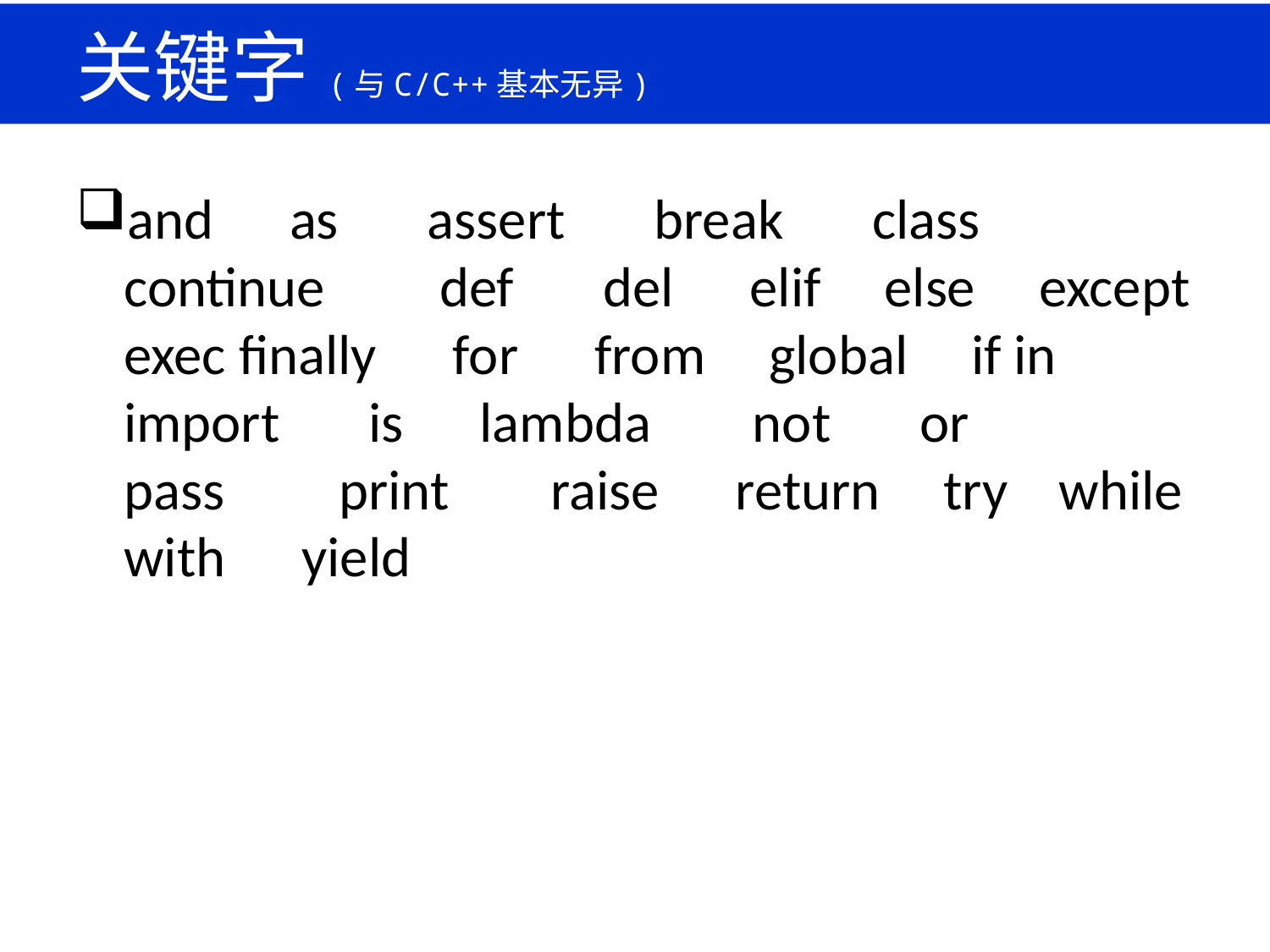

# 关键字(与C/C++基本无异)
and      as       assert       break       class continue         def       del      elif     else     except exec finally      for      from     global     if in import       is      lambda        not       or          pass         print        raise      return     try    while with      yield